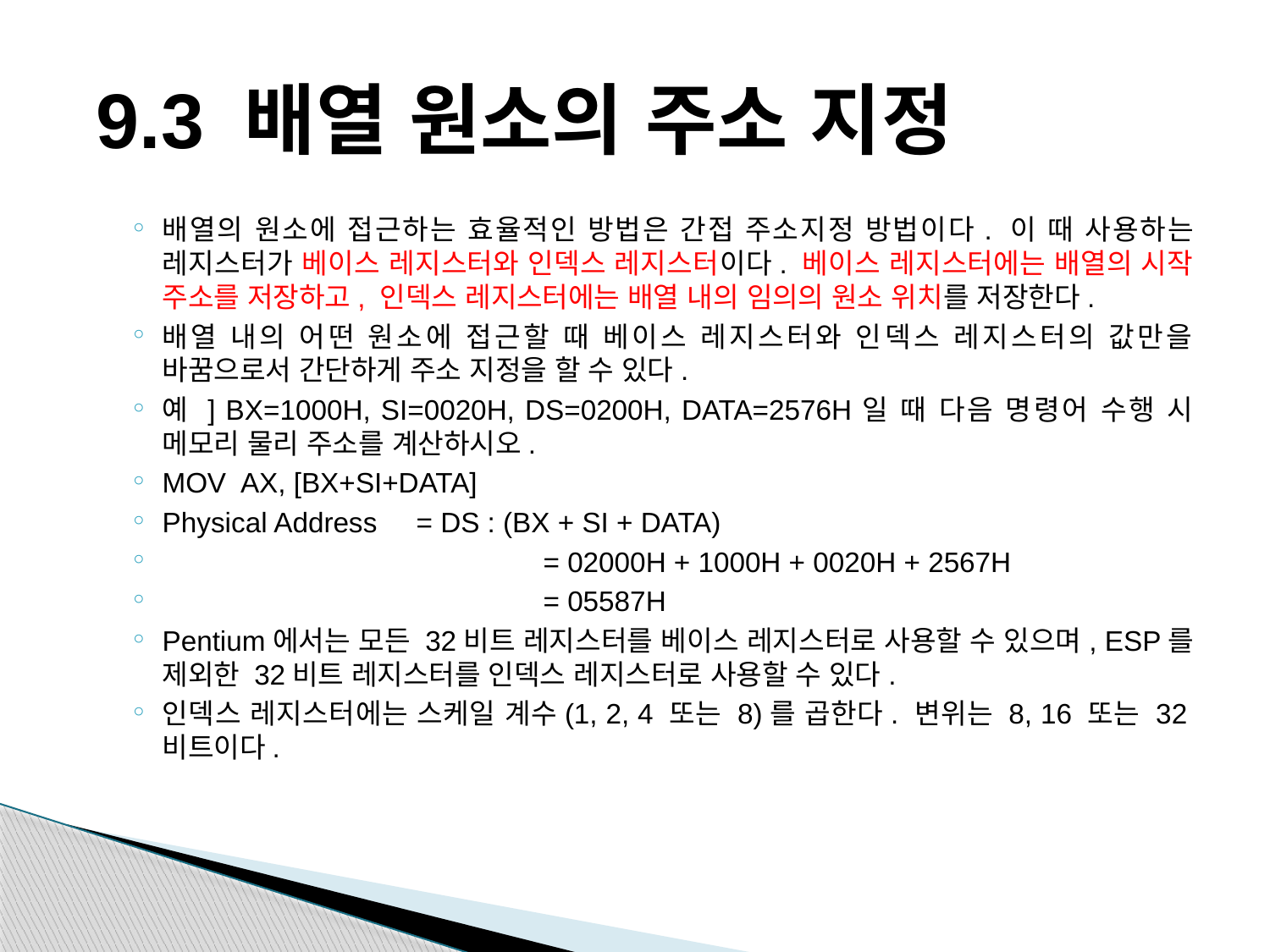

# 9.3 배열 원소의 주소 지정
배열의 원소에 접근하는 효율적인 방법은 간접 주소지정 방법이다. 이 때 사용하는 레지스터가 베이스 레지스터와 인덱스 레지스터이다. 베이스 레지스터에는 배열의 시작 주소를 저장하고, 인덱스 레지스터에는 배열 내의 임의의 원소 위치를 저장한다.
배열 내의 어떤 원소에 접근할 때 베이스 레지스터와 인덱스 레지스터의 값만을 바꿈으로서 간단하게 주소 지정을 할 수 있다.
예 ] BX=1000H, SI=0020H, DS=0200H, DATA=2576H일 때 다음 명령어 수행 시 메모리 물리 주소를 계산하시오.
MOV  AX, [BX+SI+DATA]
Physical Address	= DS : (BX + SI + DATA)
			= 02000H + 1000H + 0020H + 2567H
			= 05587H
Pentium에서는 모든 32비트 레지스터를 베이스 레지스터로 사용할 수 있으며, ESP를 제외한 32비트 레지스터를 인덱스 레지스터로 사용할 수 있다.
인덱스 레지스터에는 스케일 계수(1, 2, 4 또는 8)를 곱한다. 변위는 8, 16 또는 32비트이다.